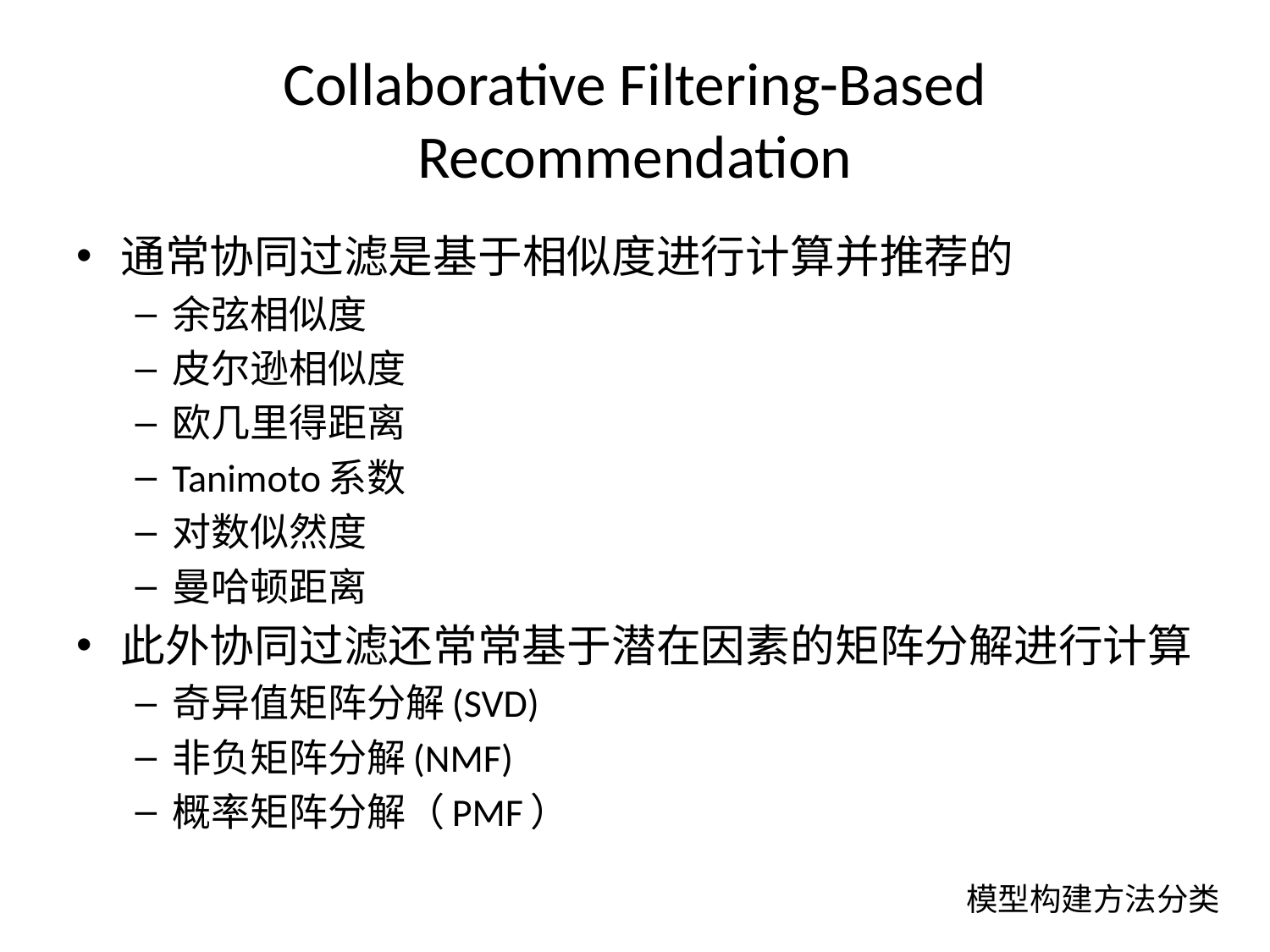

# Collaborative Filtering-Based Recommendation
通常协同过滤是基于相似度进行计算并推荐的
余弦相似度
皮尔逊相似度
欧几里得距离
Tanimoto系数
对数似然度
曼哈顿距离
此外协同过滤还常常基于潜在因素的矩阵分解进行计算
奇异值矩阵分解(SVD)
非负矩阵分解(NMF)
概率矩阵分解（PMF）

模型构建方法分类